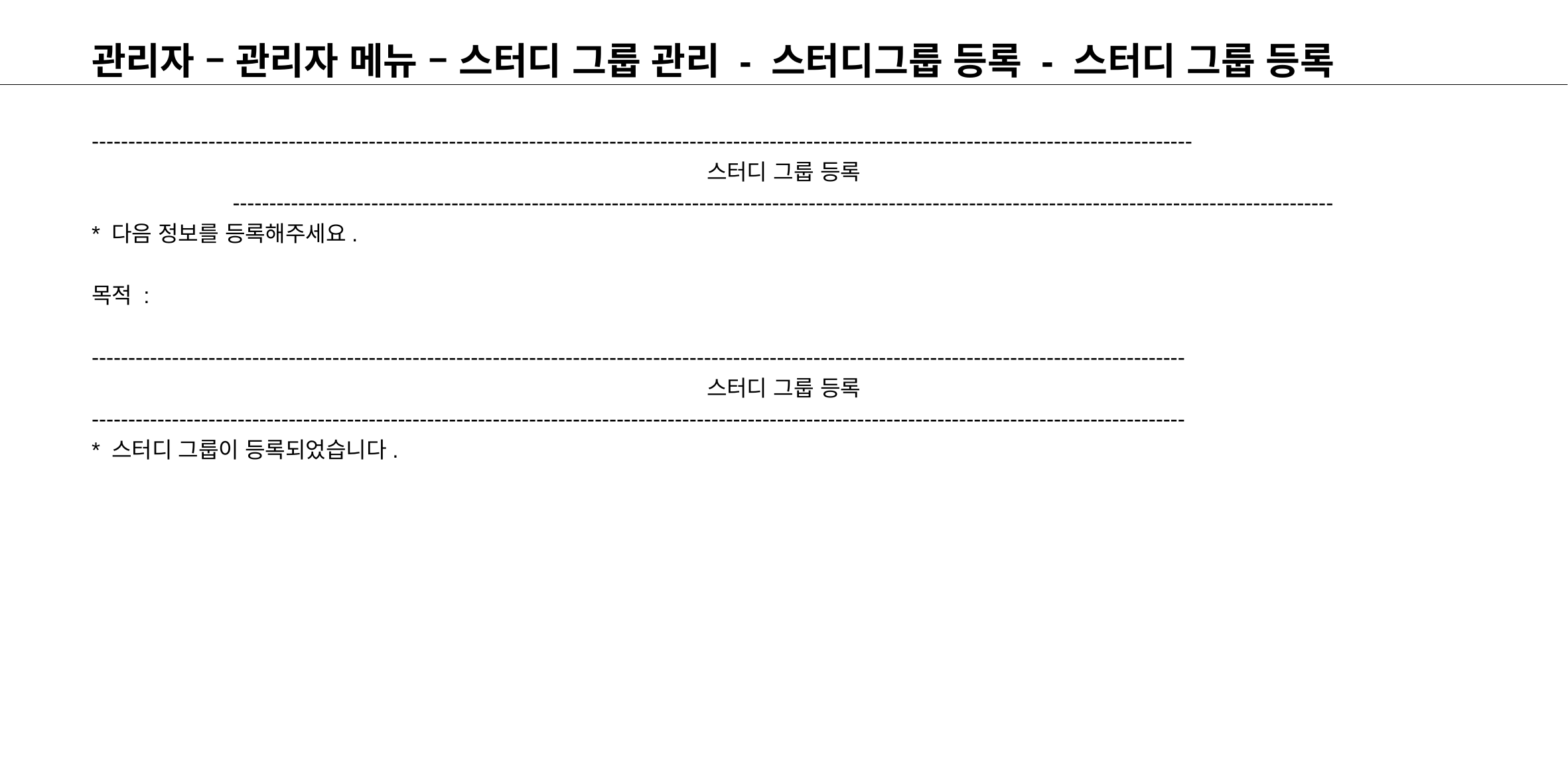

# 관리자 – 관리자 메뉴 – 스터디 그룹 관리 - 스터디그룹 등록 - 스터디 그룹 등록
-------------------------------------------------------------------------------------------------------------------------------------------------------
스터디 그룹 등록
-------------------------------------------------------------------------------------------------------------------------------------------------------
* 다음 정보를 등록해주세요.

목적 :

------------------------------------------------------------------------------------------------------------------------------------------------------
스터디 그룹 등록
------------------------------------------------------------------------------------------------------------------------------------------------------
* 스터디 그룹이 등록되었습니다.